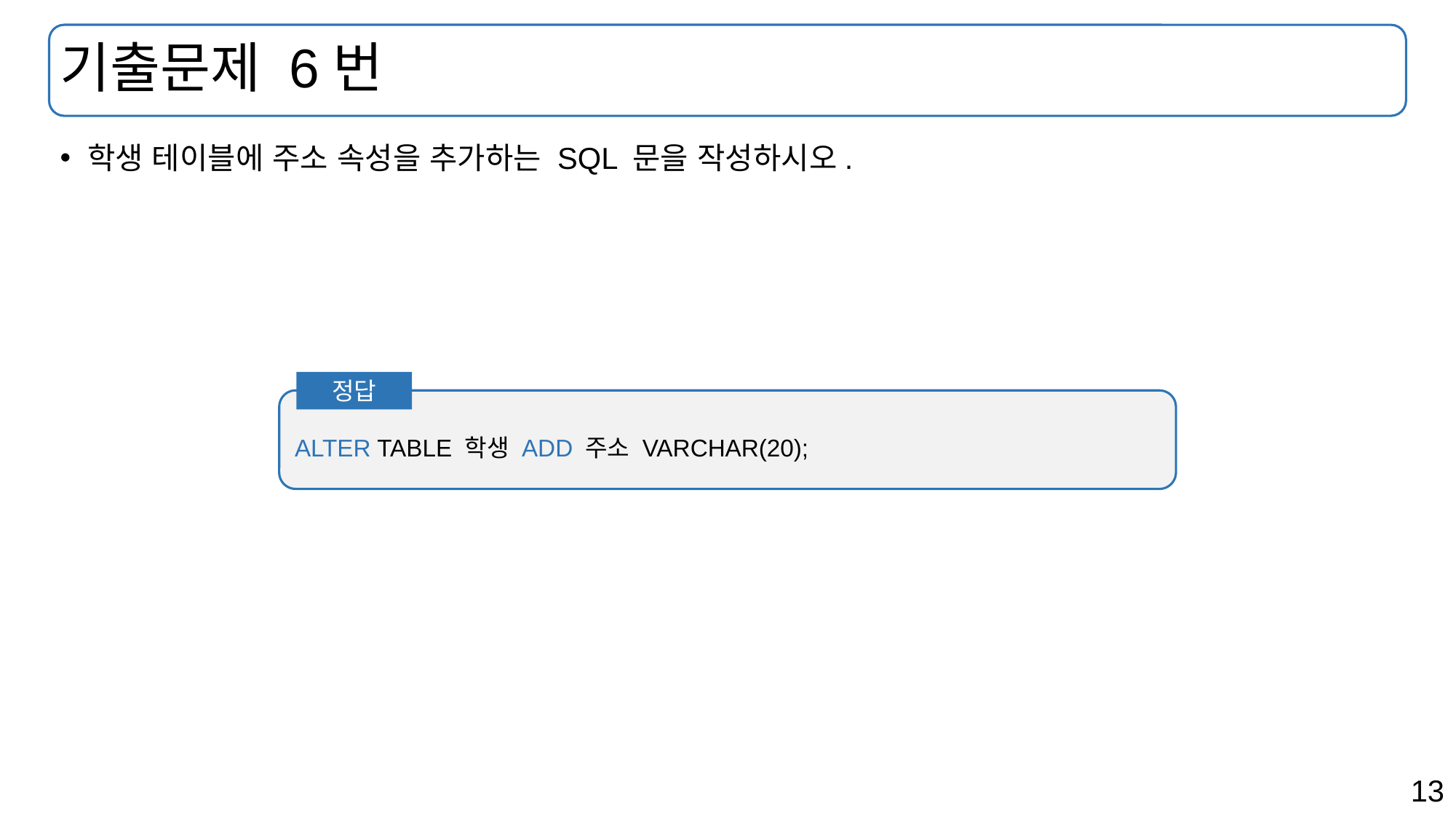

# 기출문제 6번
학생 테이블에 주소 속성을 추가하는 SQL 문을 작성하시오.
정답
ALTER TABLE 학생 ADD 주소 VARCHAR(20);